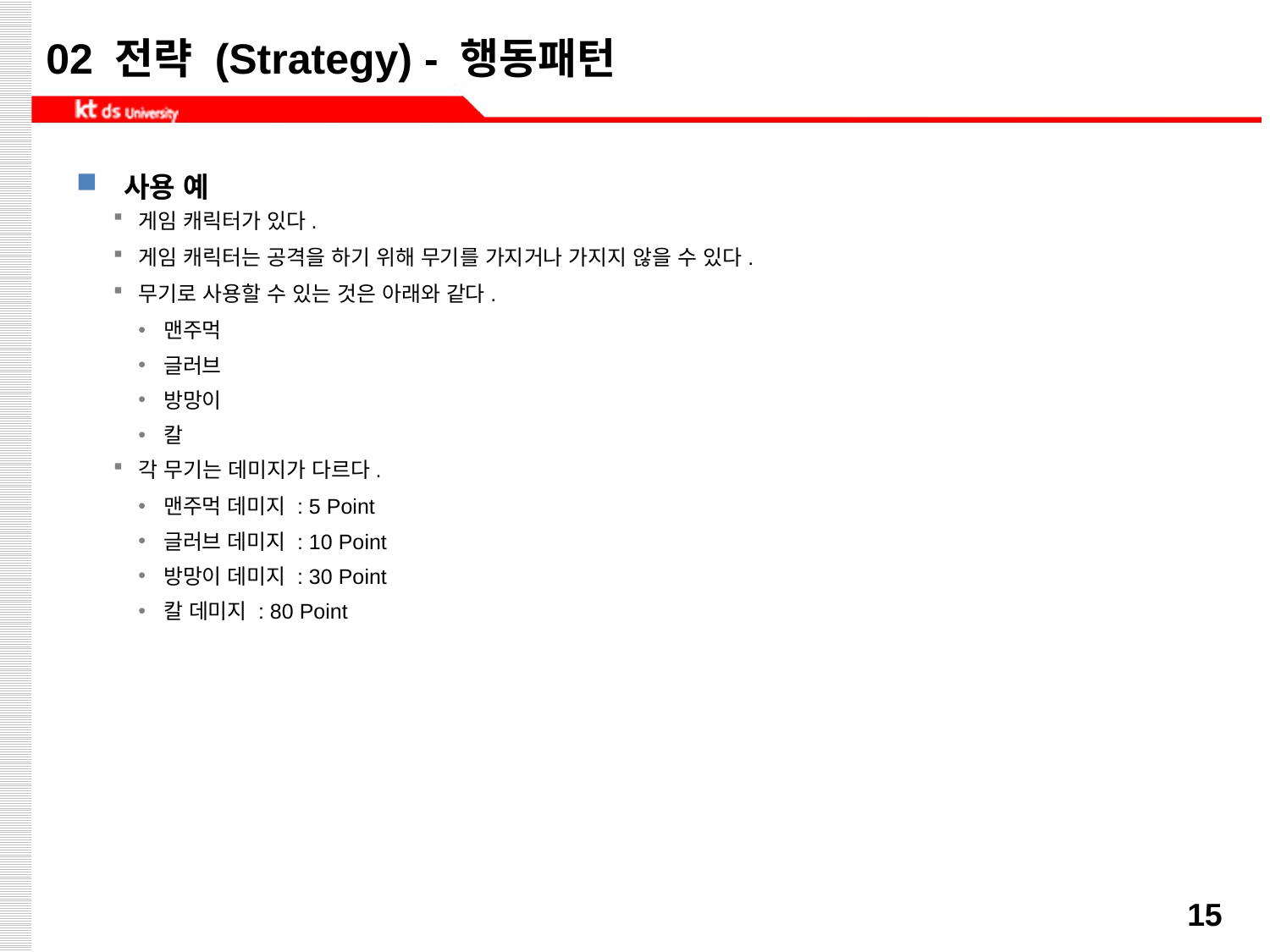

# 02 전략 (Strategy) - 행동패턴
사용 예
게임 캐릭터가 있다.
게임 캐릭터는 공격을 하기 위해 무기를 가지거나 가지지 않을 수 있다.
무기로 사용할 수 있는 것은 아래와 같다.
맨주먹
글러브
방망이
칼
각 무기는 데미지가 다르다.
맨주먹 데미지 : 5 Point
글러브 데미지 : 10 Point
방망이 데미지 : 30 Point
칼 데미지 : 80 Point